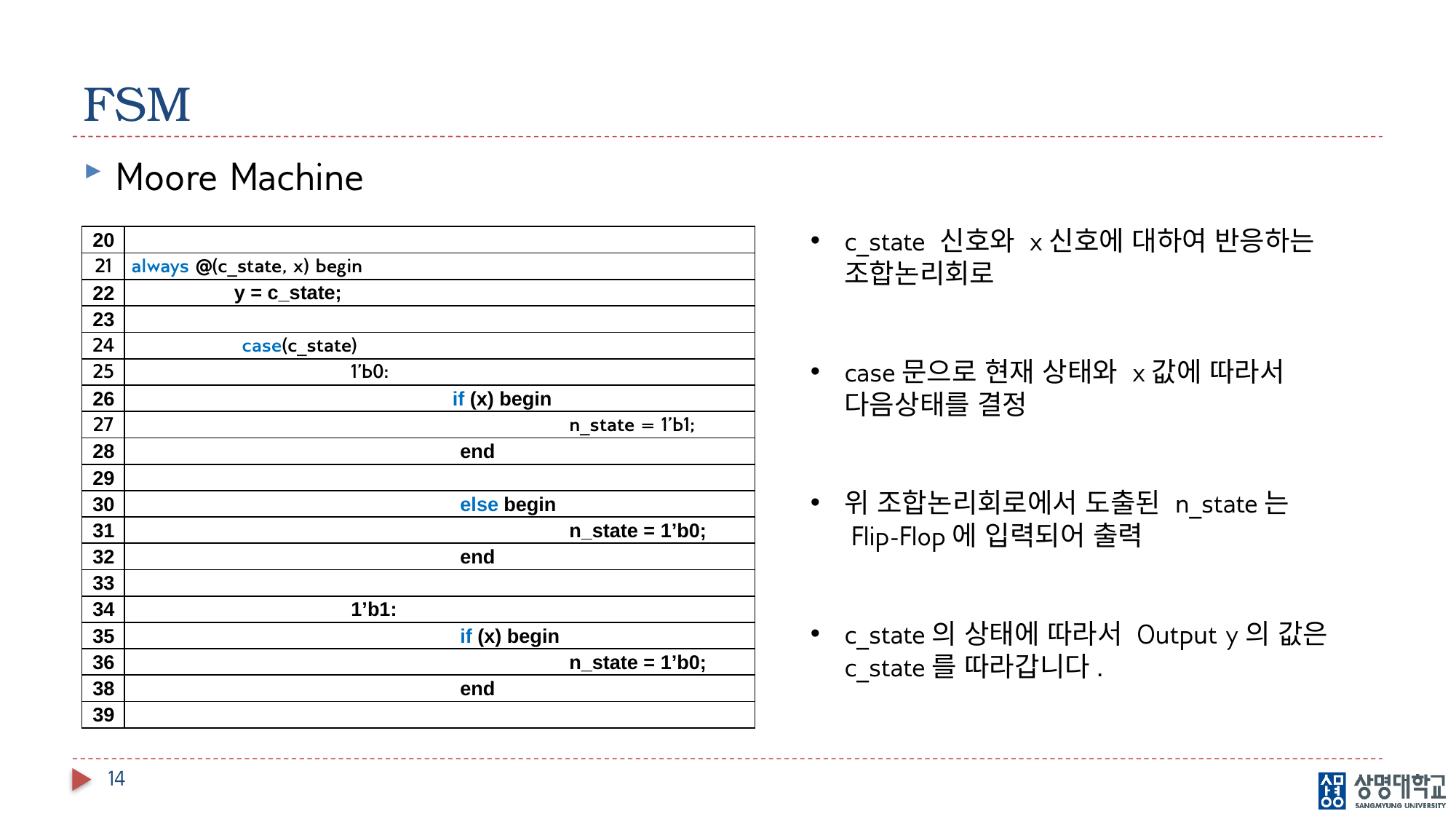

# FSM

Moore Machine
c_state 신호와 x신호에 대하여 반응하는 조합논리회로

case문으로 현재 상태와 x값에 따라서 다음상태를 결정

위 조합논리회로에서 도출된 n_state는
     Flip-Flop에 입력되어 출력

c_state의 상태에 따라서 Output y의 값은 c_state를 따라갑니다.
| 20 |  |
| --- | --- |
| 21 | always @(c\_state, x) begin |
| 22 | y = c\_state; |
| 23 |  |
| 24 | case(c\_state) |
| 25 | 1’b0: |
| 26 | if (x) begin |
| 27 | n\_state = 1’b1; |
| 28 | end |
| 29 |  |
| 30 | else begin |
| 31 | n\_state = 1’b0; |
| 32 | end |
| 33 |  |
| 34 | 1’b1: |
| 35 | if (x) begin |
| 36 | n\_state = 1’b0; |
| 38 | end |
| 39 |  |
14